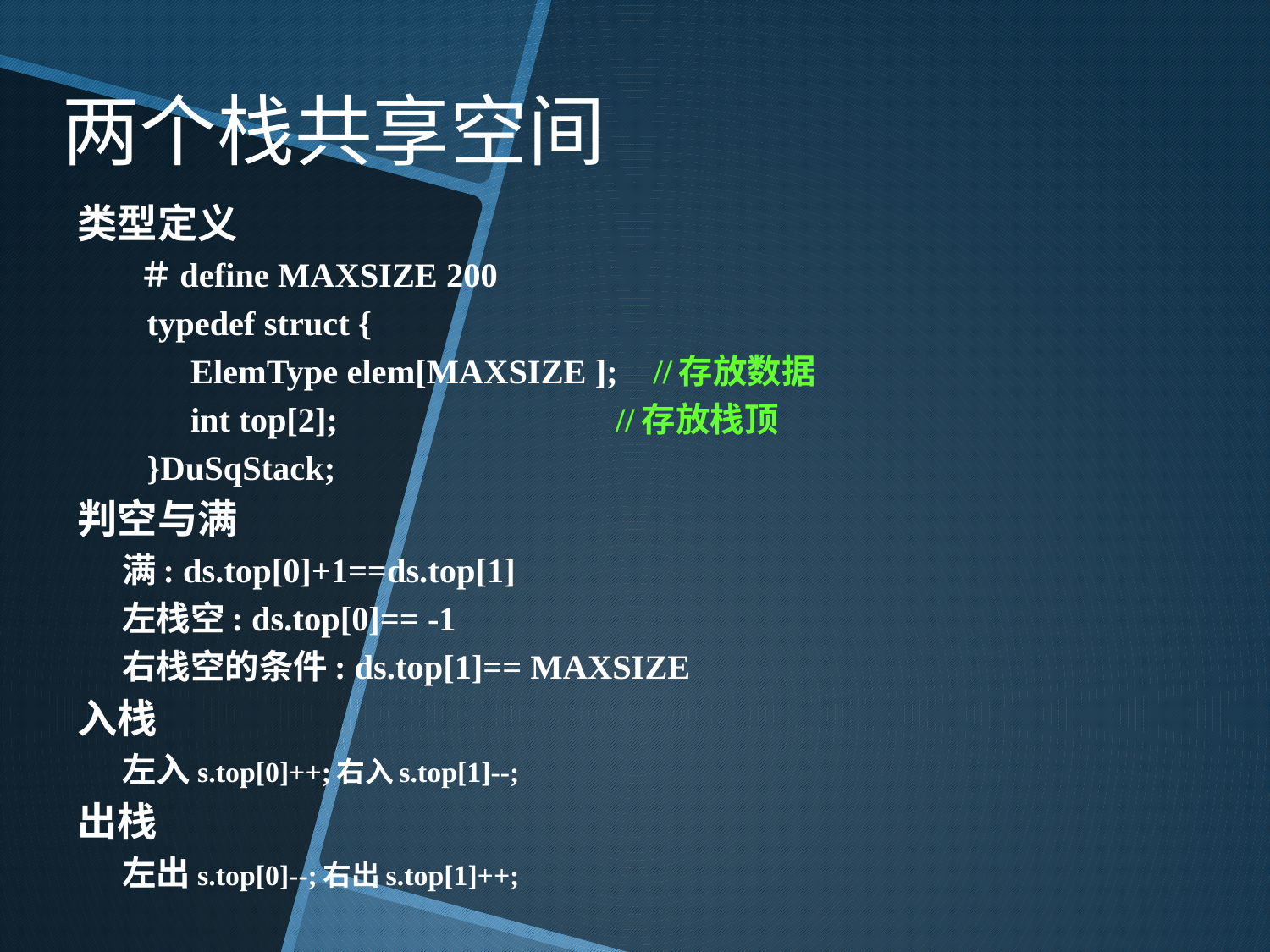

# 两个栈共享空间
类型定义
       ＃define MAXSIZE 200
        typedef struct {
             ElemType elem[MAXSIZE ];    //存放数据
             int top[2];                                //存放栈顶
        }DuSqStack;
判空与满
满: ds.top[0]+1==ds.top[1]
左栈空: ds.top[0]== -1
右栈空的条件: ds.top[1]== MAXSIZE
入栈
左入s.top[0]++;右入s.top[1]--;
出栈
左出s.top[0]--;右出s.top[1]++;